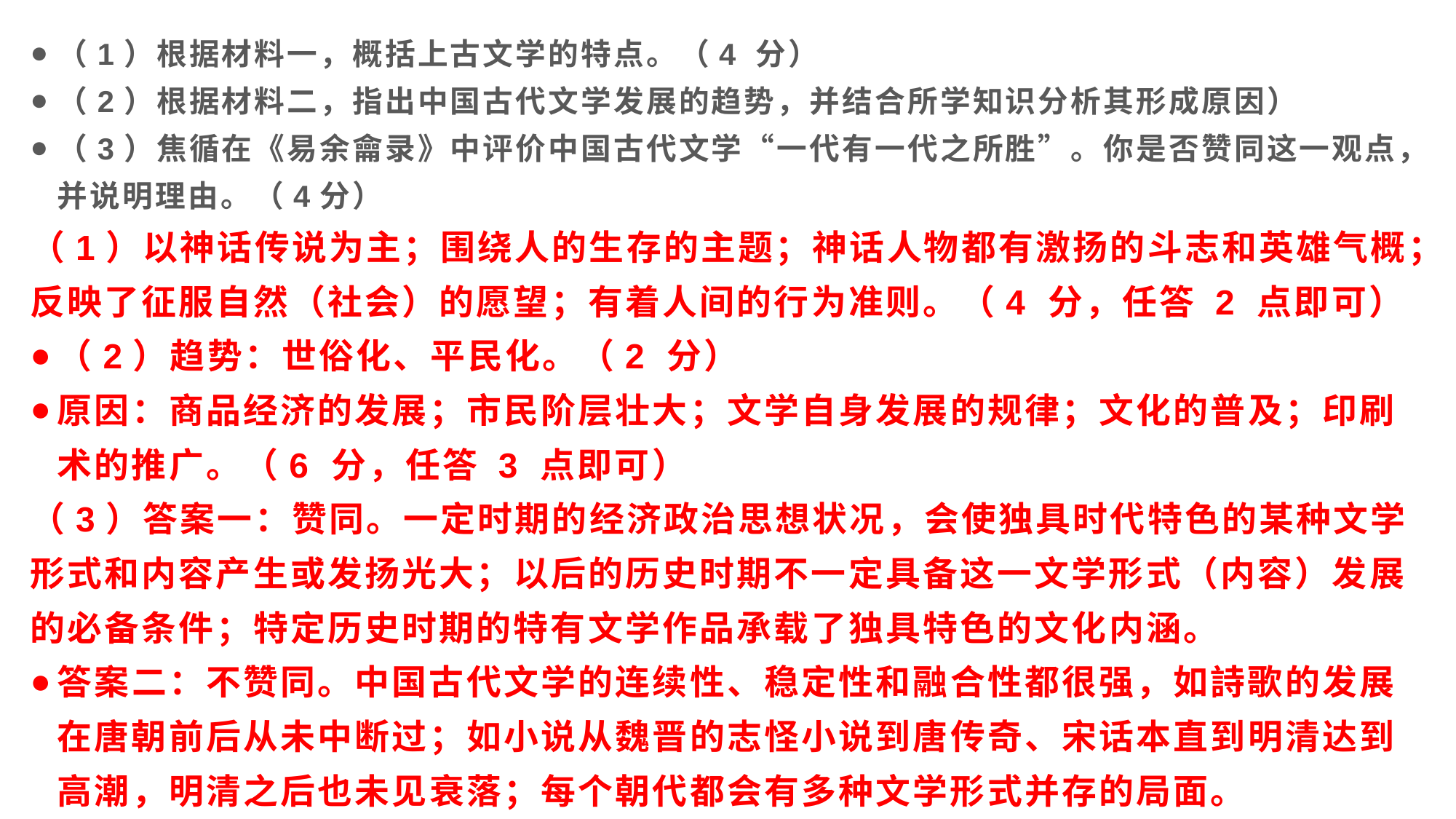

（1）根据材料一，概括上古文学的特点。（4 分）
（2）根据材料二，指出中国古代文学发展的趋势，并结合所学知识分析其形成原因）
（3）焦循在《易余龠录》中评价中国古代文学“一代有一代之所胜”。你是否赞同这一观点，并说明理由。（4分）
（1）以神话传说为主；围绕人的生存的主题；神话人物都有激扬的斗志和英雄气概；反映了征服自然（社会）的愿望；有着人间的行为准则。（4 分，任答 2 点即可）
（2）趋势：世俗化、平民化。（2 分）
原因：商品经济的发展；市民阶层壮大；文学自身发展的规律；文化的普及；印刷术的推广。（6 分，任答 3 点即可）
（3）答案一：赞同。一定时期的经济政治思想状况，会使独具时代特色的某种文学形式和内容产生或发扬光大；以后的历史时期不一定具备这一文学形式（内容）发展的必备条件；特定历史时期的特有文学作品承载了独具特色的文化内涵。
答案二：不赞同。中国古代文学的连续性、稳定性和融合性都很强，如詩歌的发展在唐朝前后从未中断过；如小说从魏晋的志怪小说到唐传奇、宋话本直到明清达到高潮，明清之后也未见衰落；每个朝代都会有多种文学形式并存的局面。
#